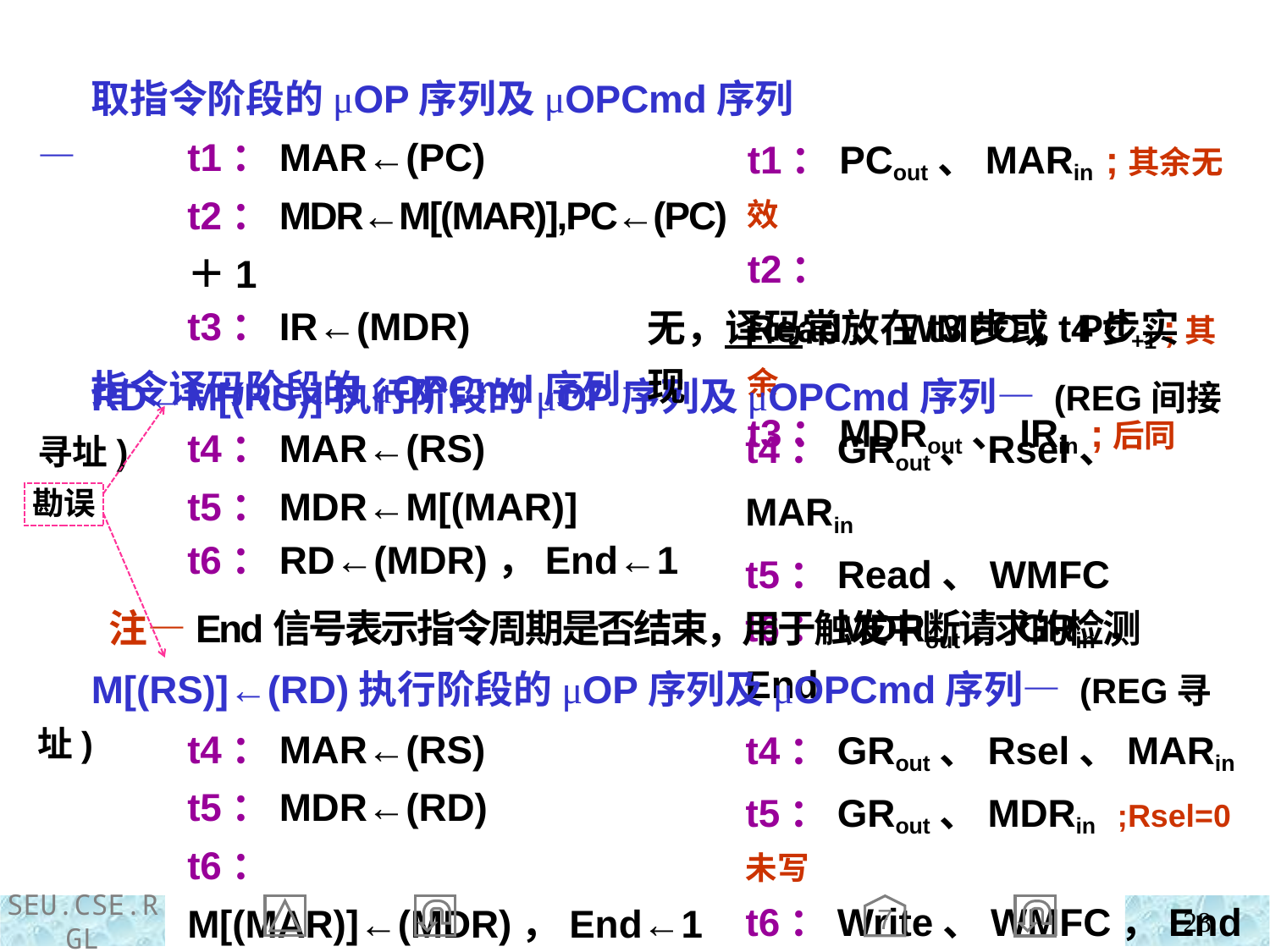

取指令阶段的μOP序列及μOPCmd序列—

     指令译码阶段的μOPCmd序列—
t1：MAR←(PC)
t2：MDR←M[(MAR)],PC←(PC)＋1
t3：IR←(MDR)
t1：PCout、MARin  ;其余无效
t2：Read、WMFC，PC+1 ;其余
t3：MDRout、IRin  ;后同
无，译码常放在t3步或t4步实现
     RD←M[(RS)]执行阶段的μOP序列及μOPCmd序列— (REG间接寻址)
勘误
t4：MAR←(RS)
t5：MDR←M[(MAR)]
t6：RD←(MDR)，End←1
t4：GRout、Rsel、MARin
t5：Read、WMFC
t6：MDRout、GRin，End
       注—End信号表示指令周期是否结束，用于触发中断请求的检测
     M[(RS)]←(RD)执行阶段的μOP序列及μOPCmd序列— (REG寻址)
t4：MAR←(RS)
t5：MDR←(RD)
t6：M[(MAR)]←(MDR)，End←1
t4：GRout、Rsel、MARin
t5：GRout、MDRin  ;Rsel=0未写
t6：Write、WMFC，End

7

28